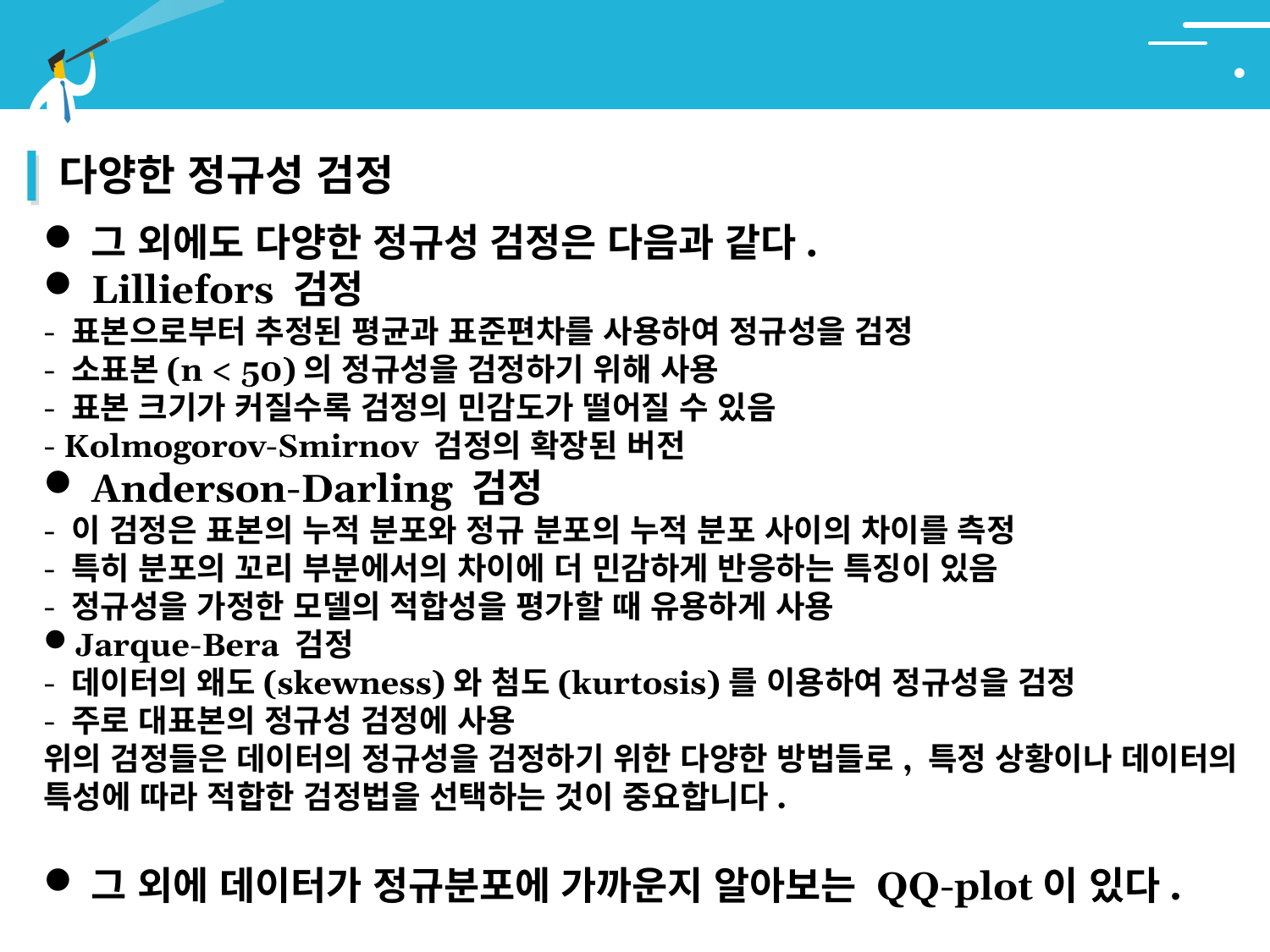

# 6. 검정
다양한 정규성 검정

그 외에도 다양한 정규성 검정은 다음과 같다.
Lilliefors 검정
- 표본으로부터 추정된 평균과 표준편차를 사용하여 정규성을 검정
- 소표본(n < 50)의 정규성을 검정하기 위해 사용
- 표본 크기가 커질수록 검정의 민감도가 떨어질 수 있음
- Kolmogorov-Smirnov 검정의 확장된 버전
Anderson-Darling 검정
- 이 검정은 표본의 누적 분포와 정규 분포의 누적 분포 사이의 차이를 측정
- 특히 분포의 꼬리 부분에서의 차이에 더 민감하게 반응하는 특징이 있음
- 정규성을 가정한 모델의 적합성을 평가할 때 유용하게 사용
Jarque-Bera 검정
- 데이터의 왜도(skewness)와 첨도(kurtosis)를 이용하여 정규성을 검정
- 주로 대표본의 정규성 검정에 사용
위의 검정들은 데이터의 정규성을 검정하기 위한 다양한 방법들로, 특정 상황이나 데이터의 특성에 따라 적합한 검정법을 선택하는 것이 중요합니다.

그 외에 데이터가 정규분포에 가까운지 알아보는 QQ-plot이 있다.